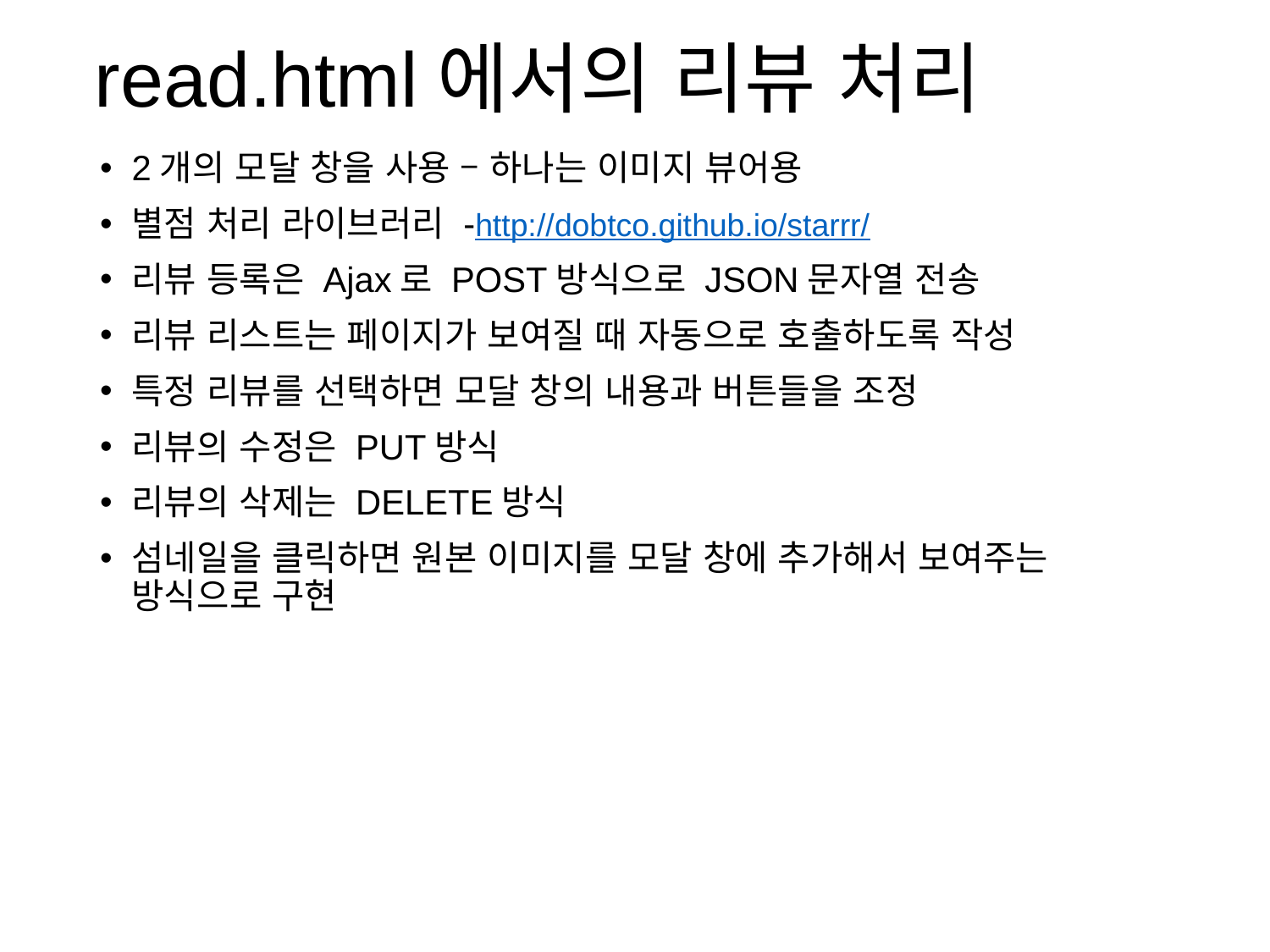

# read.html에서의 리뷰 처리
2개의 모달 창을 사용 – 하나는 이미지 뷰어용
별점 처리 라이브러리 -http://dobtco.github.io/starrr/
리뷰 등록은 Ajax로 POST방식으로 JSON문자열 전송
리뷰 리스트는 페이지가 보여질 때 자동으로 호출하도록 작성
특정 리뷰를 선택하면 모달 창의 내용과 버튼들을 조정
리뷰의 수정은 PUT방식
리뷰의 삭제는 DELETE방식
섬네일을 클릭하면 원본 이미지를 모달 창에 추가해서 보여주는 방식으로 구현